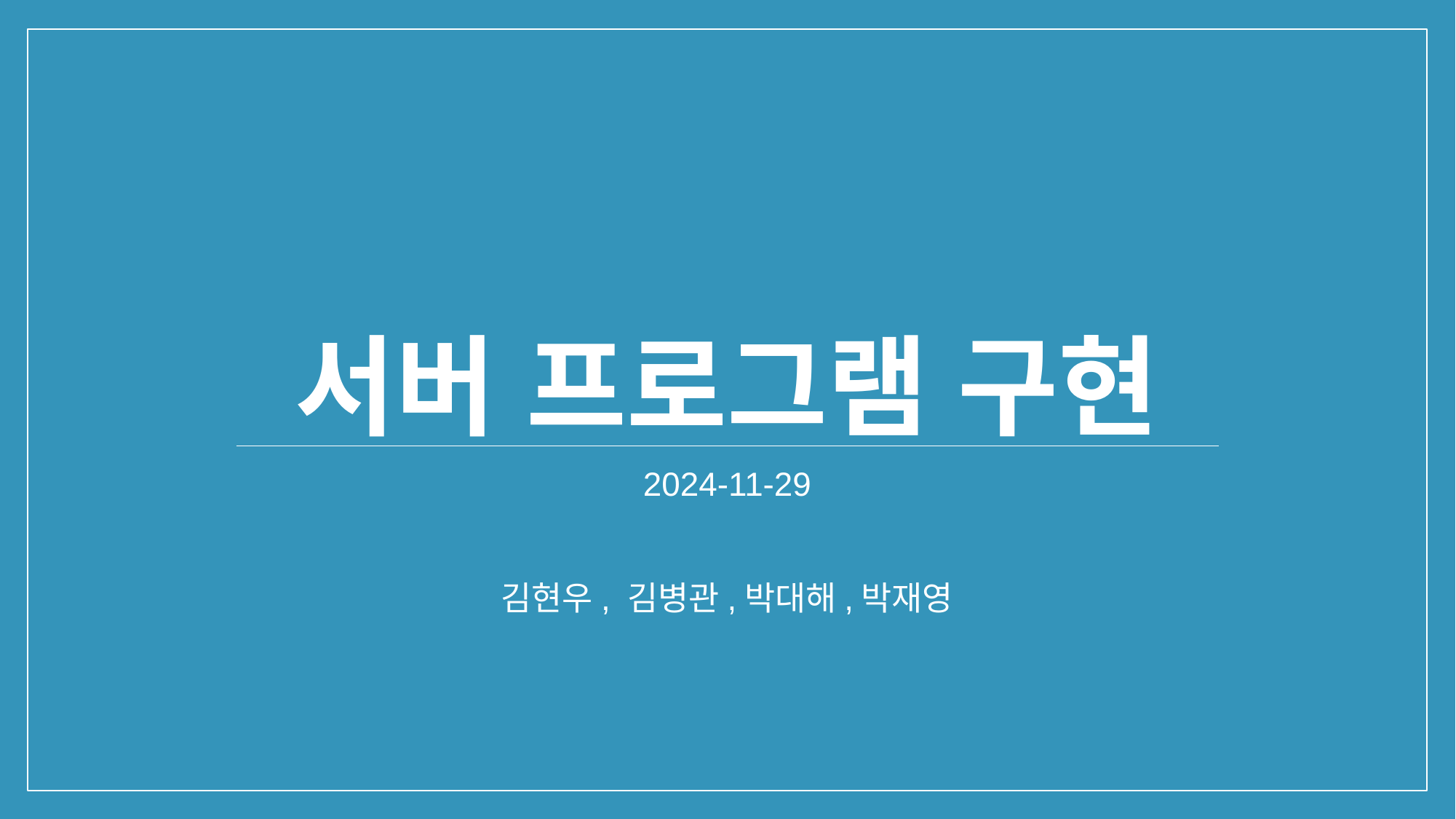

# 서버 프로그램 구현
2024-11-29

김현우, 김병관,박대해,박재영